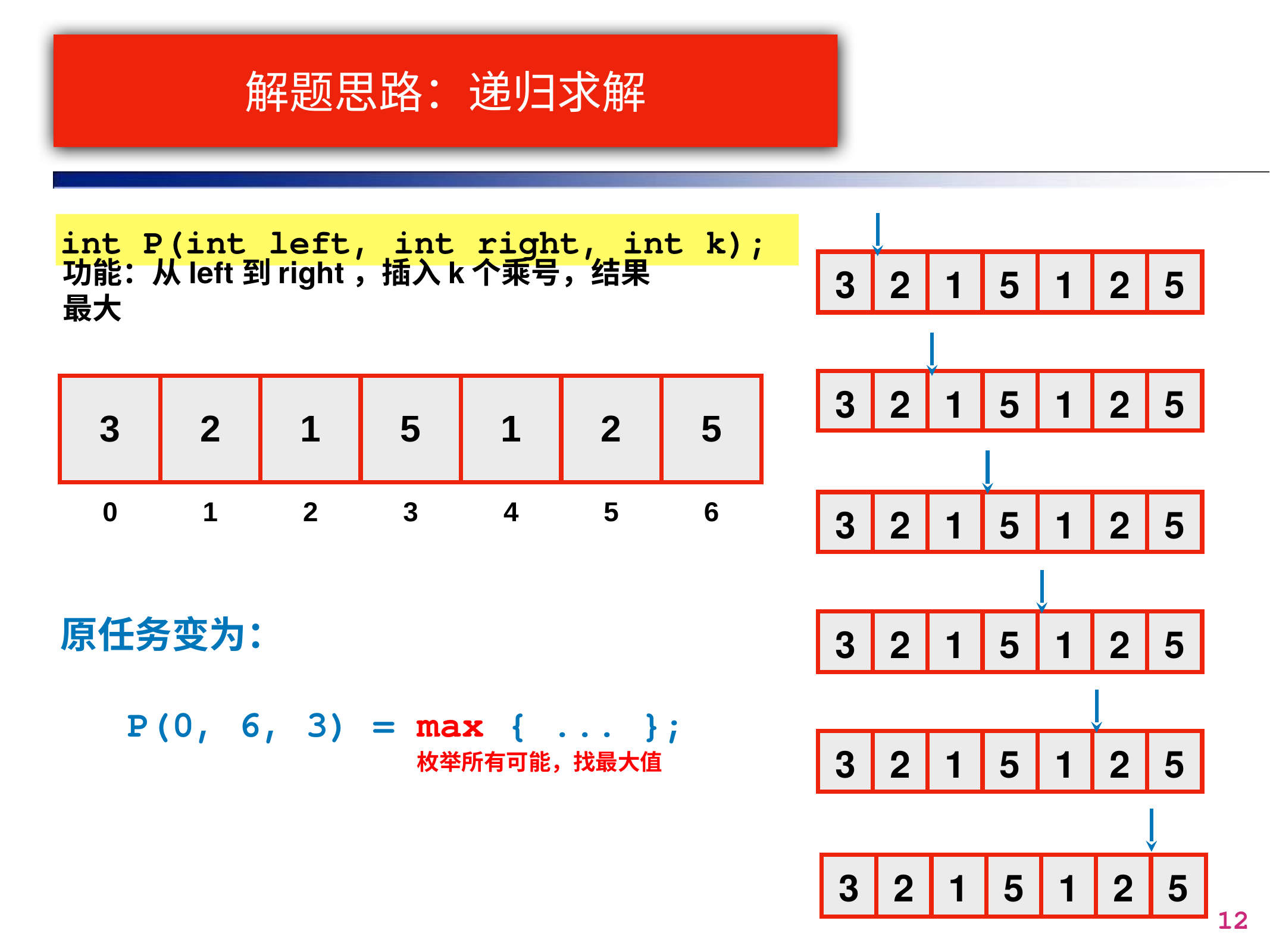

# 解题思路：递归求解

| 3 | 2 | 1 | 5 | 1 | 2 | 5 |
| --- | --- | --- | --- | --- | --- | --- |

| 3 | 2 | 1 | 5 | 1 | 2 | 5 |
| --- | --- | --- | --- | --- | --- | --- |

| 3 | 2 | 1 | 5 | 1 | 2 | 5 |
| --- | --- | --- | --- | --- | --- | --- |

| 3 | 2 | 1 | 5 | 1 | 2 | 5 |
| --- | --- | --- | --- | --- | --- | --- |

| 3 | 2 | 1 | 5 | 1 | 2 | 5 |
| --- | --- | --- | --- | --- | --- | --- |

| 3 | 2 | 1 | 5 | 1 | 2 | 5 |
| --- | --- | --- | --- | --- | --- | --- |
int P(int left, int right, int k);
功能：从left到right，插入k个乘号，结果最大
| 3 | 2 | 1 | 5 | 1 | 2 | 5 |
| --- | --- | --- | --- | --- | --- | --- |
| 0 | 1 | 2 | 3 | 4 | 5 | 6 |
原任务变为：

   P(0, 6, 3) = max { ... };
枚举所有可能，找最大值
12